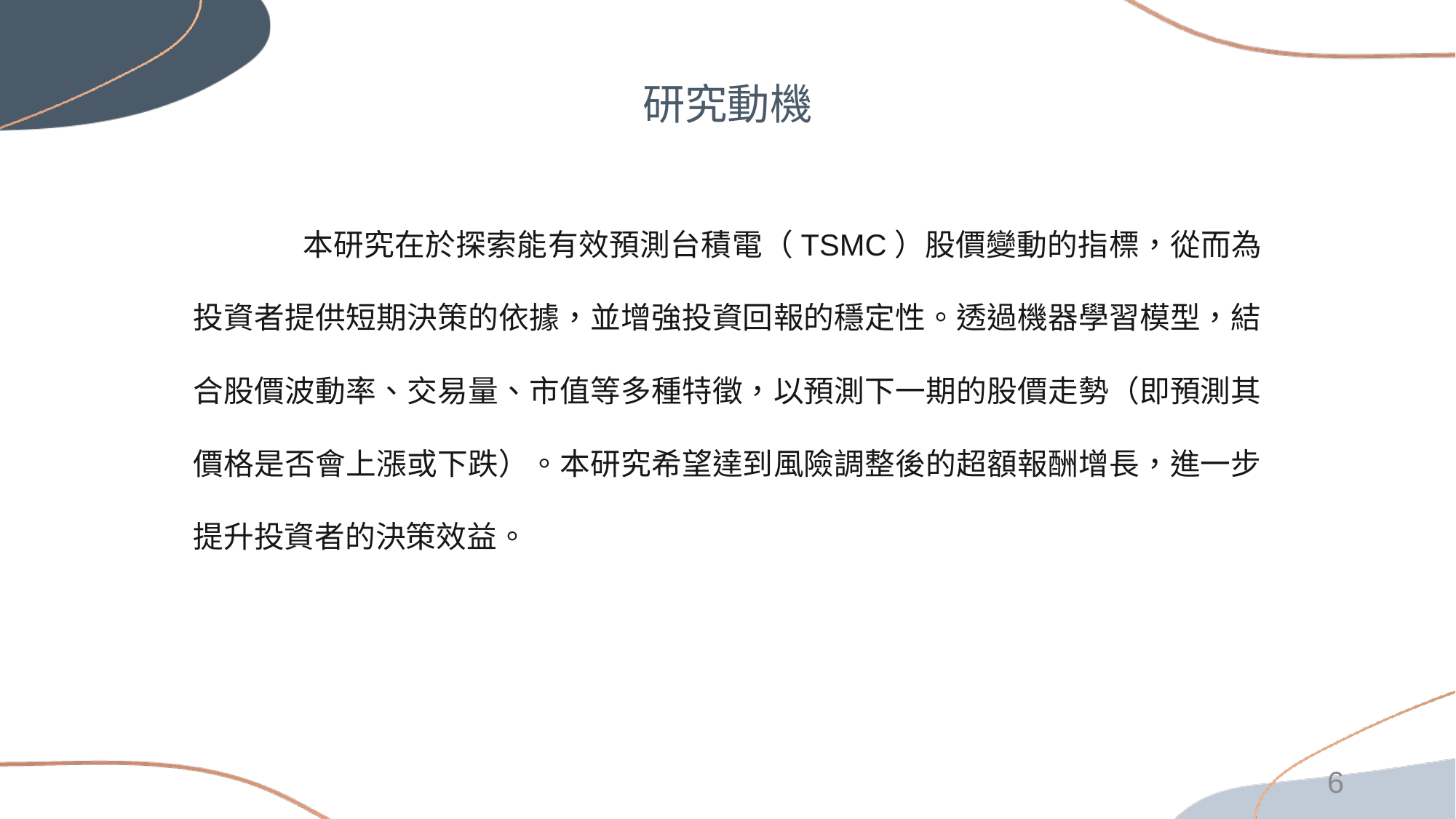

研究動機
	本研究在於探索能有效預測台積電（TSMC）股價變動的指標，從而為投資者提供短期決策的依據，並增強投資回報的穩定性。透過機器學習模型，結合股價波動率、交易量、市值等多種特徵，以預測下一期的股價走勢（即預測其價格是否會上漲或下跌）。本研究希望達到風險調整後的超額報酬增長，進一步提升投資者的決策效益。

6